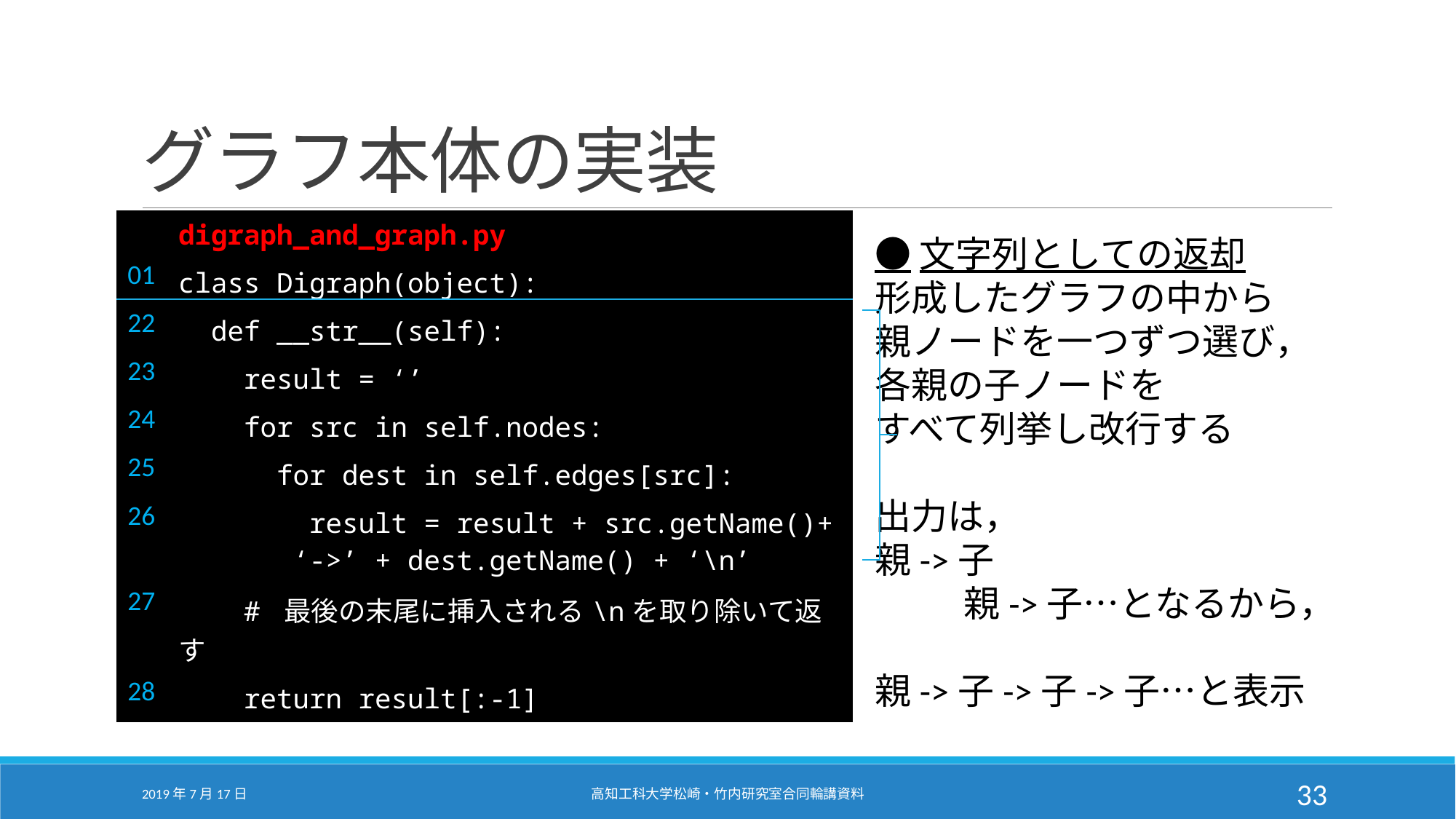

# グラフ本体の実装
|  | digraph\_and\_graph.py |
| --- | --- |
| 01 | class Digraph(object): |
| 22 | def \_\_str\_\_(self): |
| 23 | result = ‘’ |
| 24 | for src in self.nodes: |
| 25 | for dest in self.edges[src]: |
| 26 | result = result + src.getName()+ ‘->’ + dest.getName() + ‘\n’ |
| 27 | # 最後の末尾に挿入される\nを取り除いて返す |
| 28 | return result[:-1] |
●文字列としての返却
形成したグラフの中から
親ノードを一つずつ選び，
各親の子ノードを
すべて列挙し改行する

出力は，
親->子
　　  親->子…となるから，

親->子->子->子…と表示

2019年7月17日
高知工科大学松崎・竹内研究室合同輪講資料
33